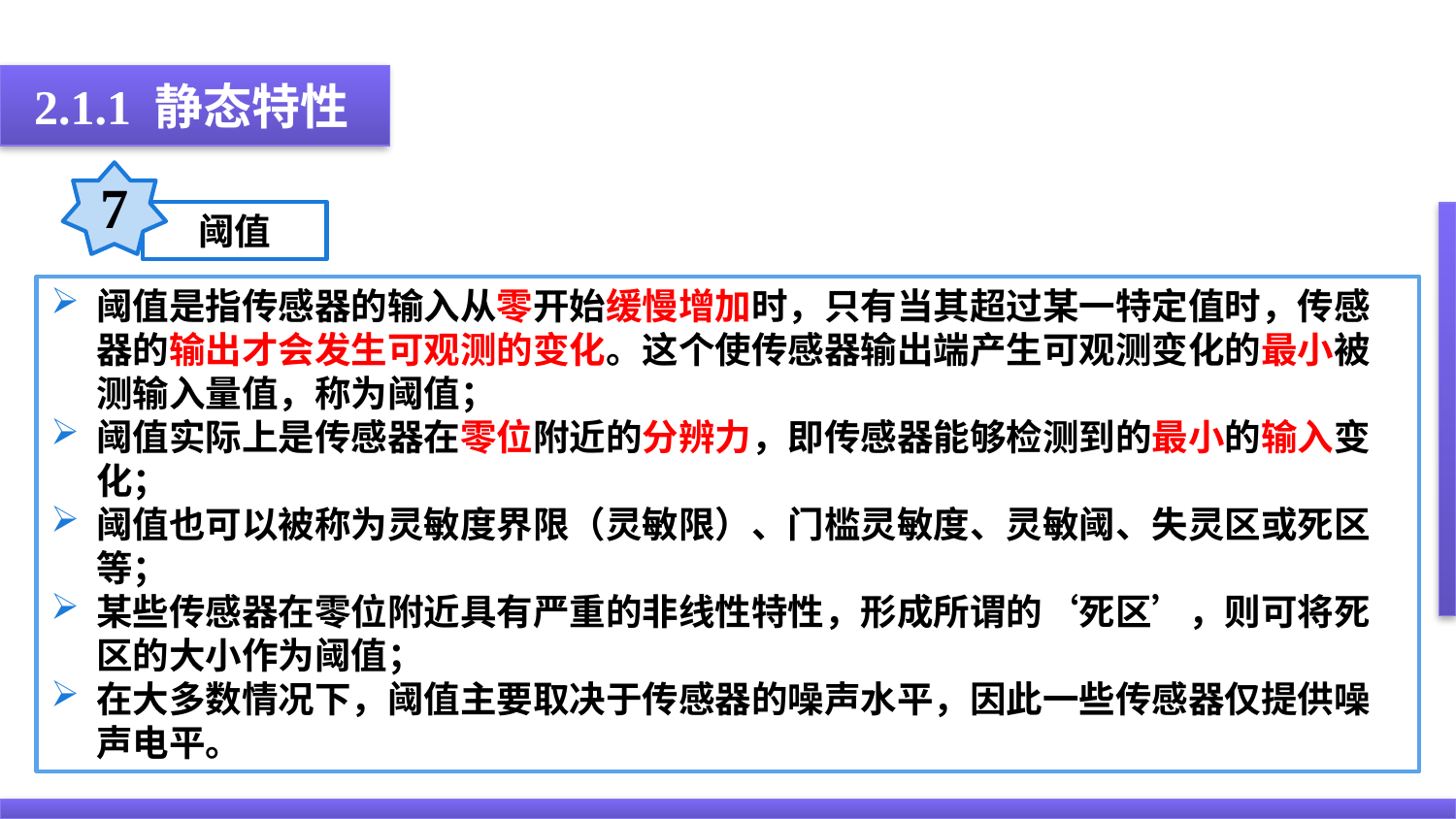

2.1.1 静态特性
7
阈值
阈值是指传感器的输入从零开始缓慢增加时，只有当其超过某一特定值时，传感器的输出才会发生可观测的变化。这个使传感器输出端产生可观测变化的最小被测输入量值，称为阈值；
阈值实际上是传感器在零位附近的分辨力，即传感器能够检测到的最小的输入变化；
阈值也可以被称为灵敏度界限（灵敏限）、门槛灵敏度、灵敏阈、失灵区或死区等；
某些传感器在零位附近具有严重的非线性特性，形成所谓的‘死区’，则可将死区的大小作为阈值；
在大多数情况下，阈值主要取决于传感器的噪声水平，因此一些传感器仅提供噪声电平。